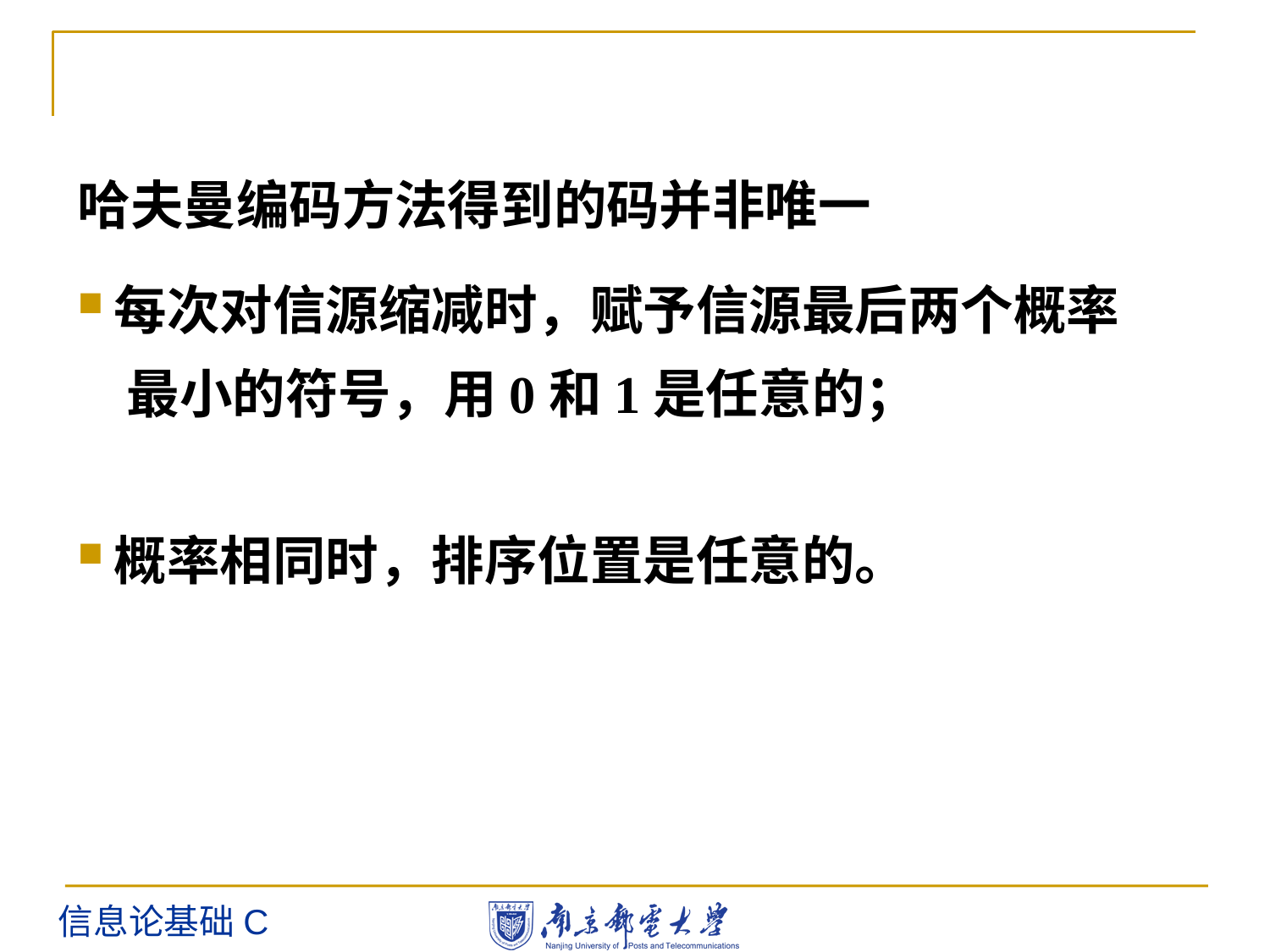

哈夫曼编码方法得到的码并非唯一
每次对信源缩减时，赋予信源最后两个概率
   最小的符号，用0和1是任意的；

概率相同时，排序位置是任意的。
61